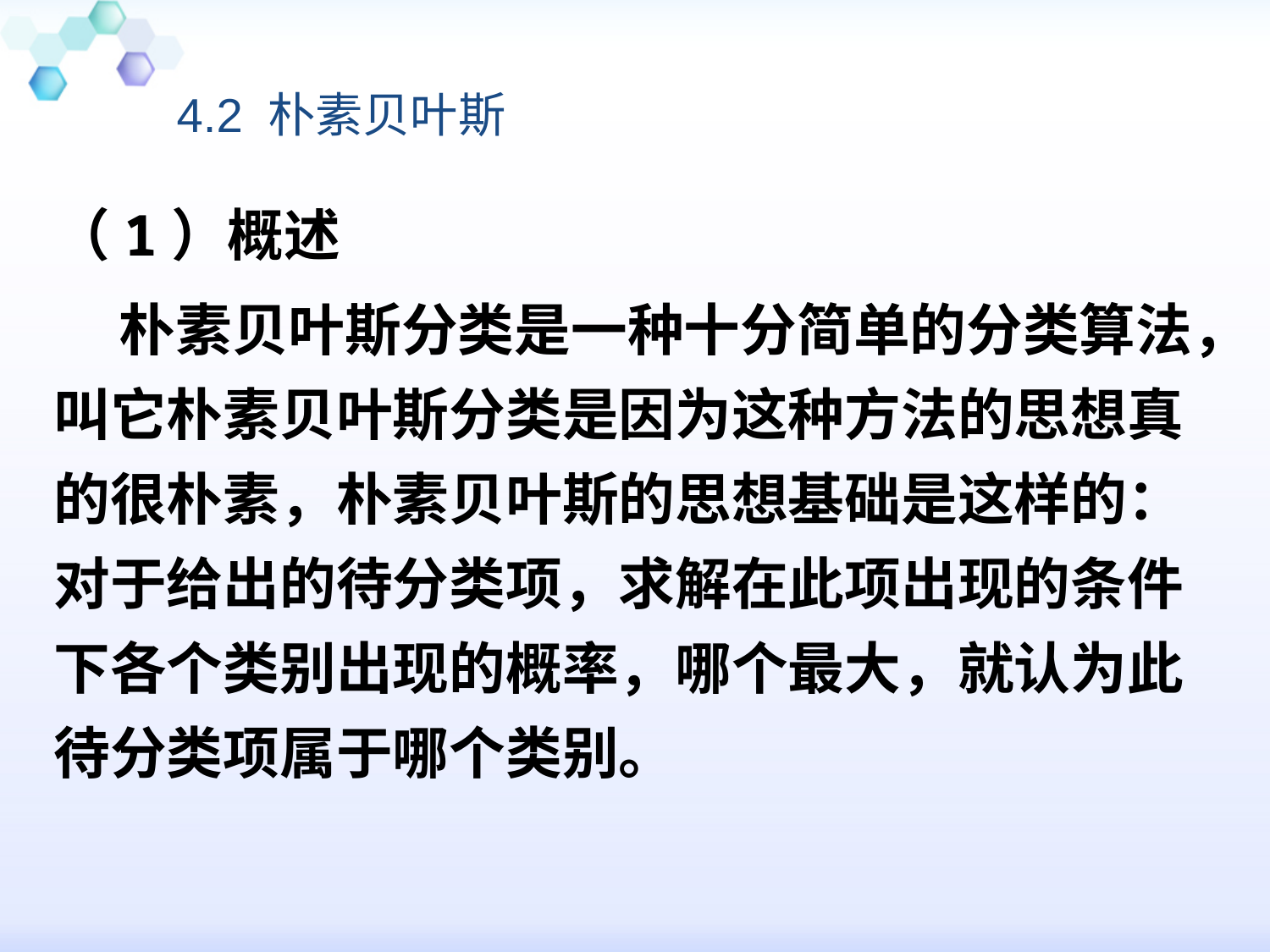

#
4.2 朴素贝叶斯
（1）概述
    朴素贝叶斯分类是一种十分简单的分类算法，叫它朴素贝叶斯分类是因为这种方法的思想真的很朴素，朴素贝叶斯的思想基础是这样的：对于给出的待分类项，求解在此项出现的条件下各个类别出现的概率，哪个最大，就认为此待分类项属于哪个类别。

2